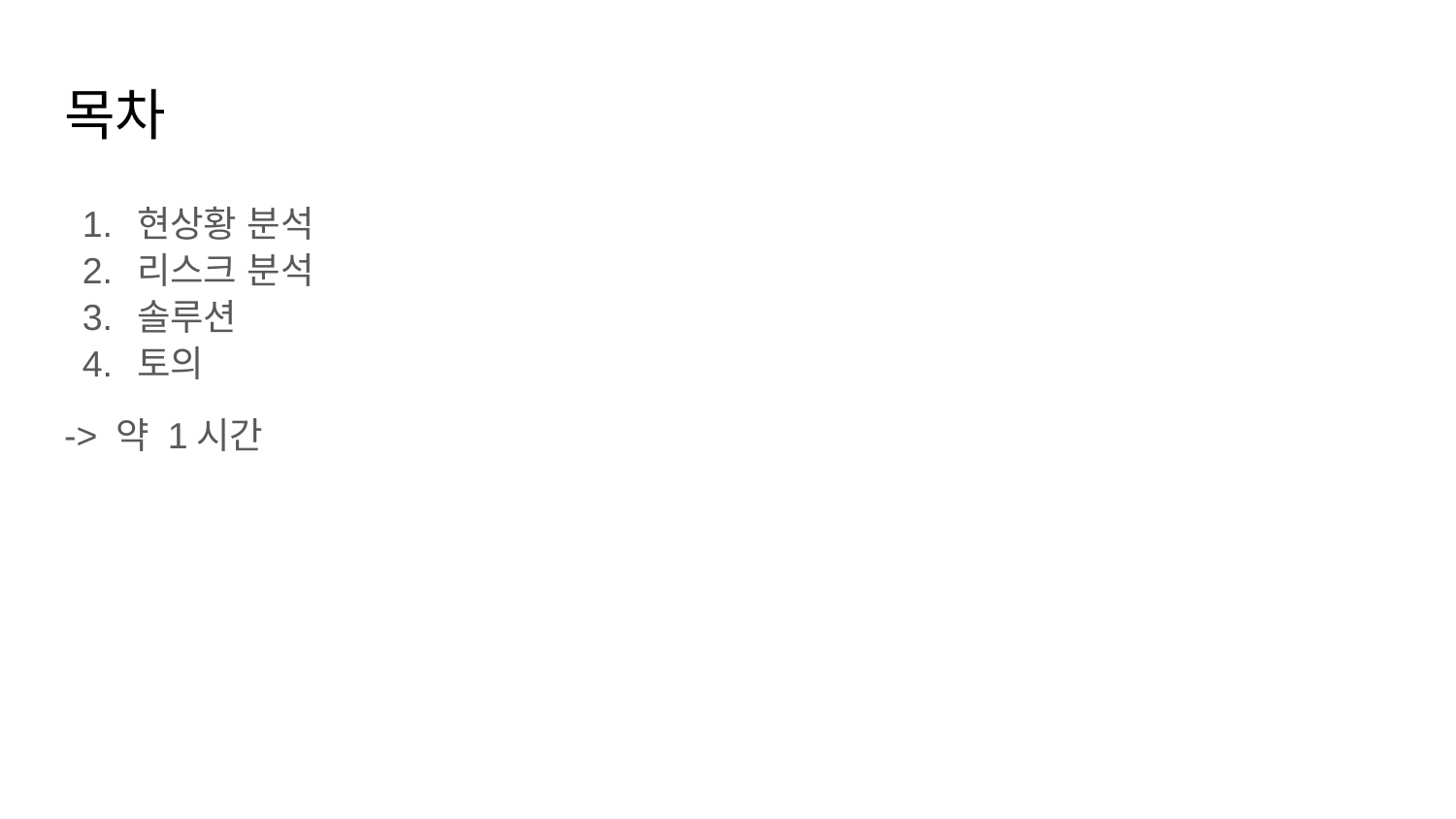

# 목차
현상황 분석
리스크 분석
솔루션
토의
-> 약 1시간